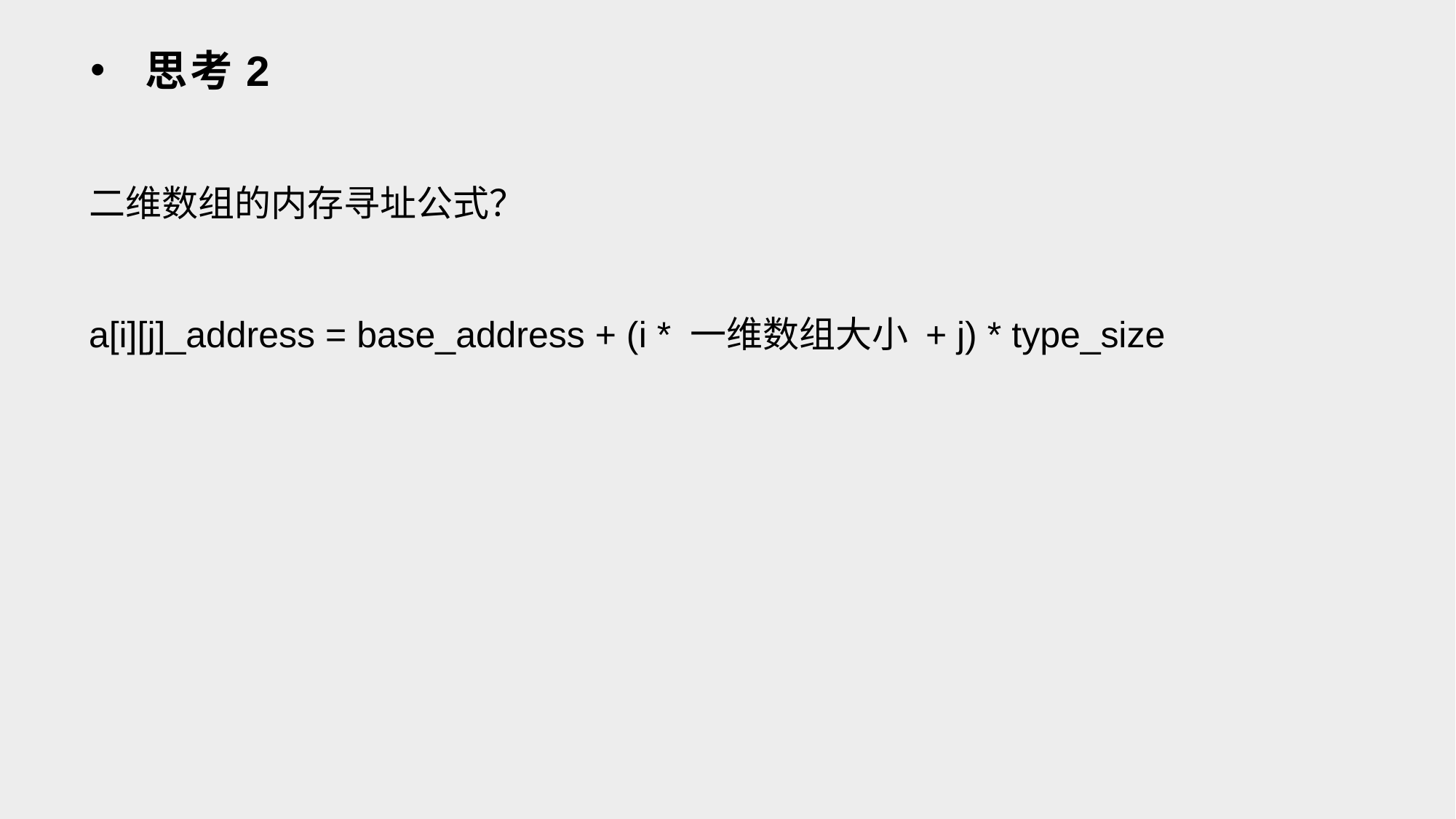

# 思考2
二维数组的内存寻址公式？

a[i][j]_address = base_address + (i * 一维数组大小 + j) * type_size